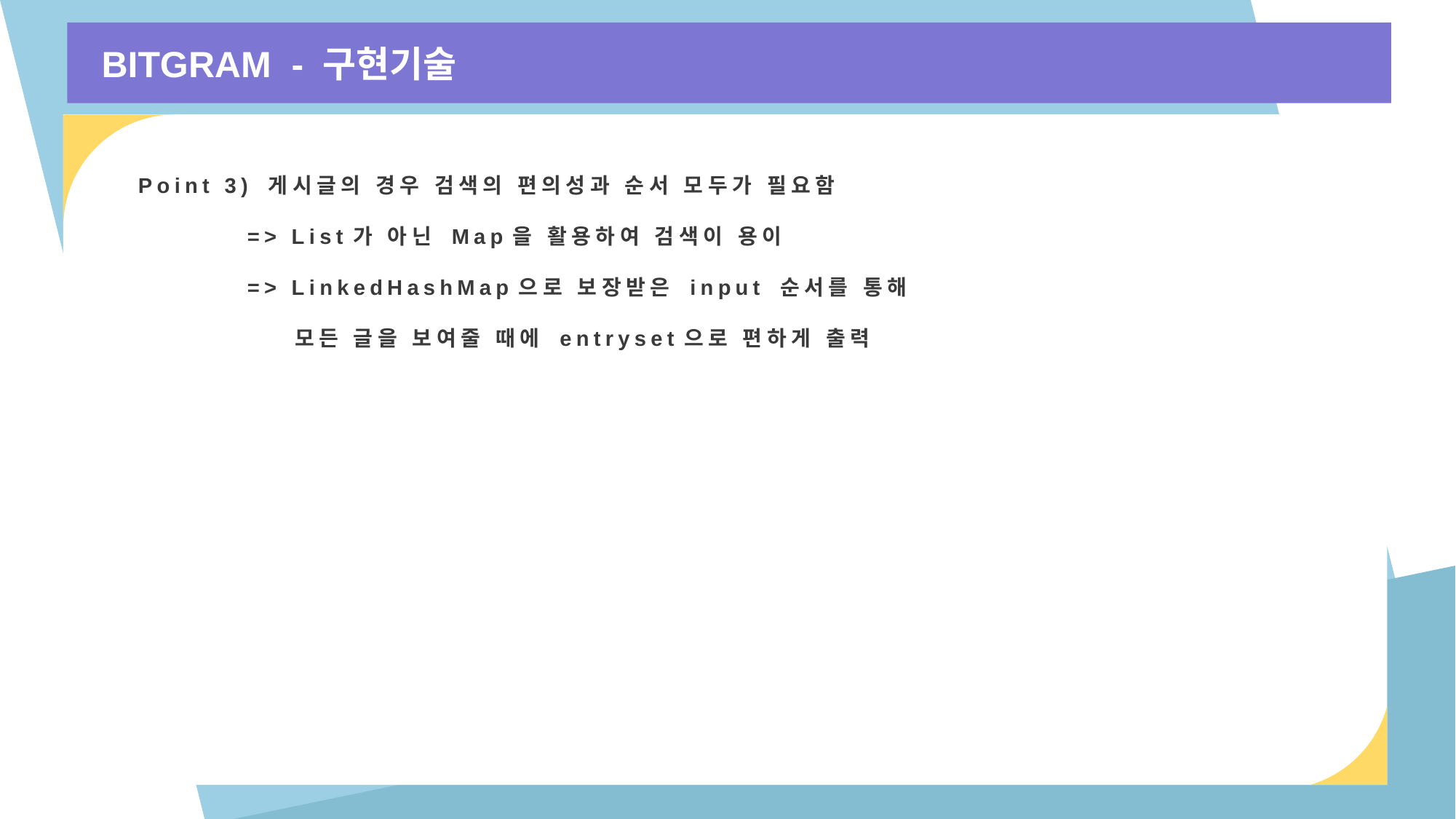

BITGRAM  - 구현기술

Point 3) 게시글의 경우 검색의 편의성과 순서 모두가 필요함

	=> List가 아닌 Map을 활용하여 검색이 용이

	=> LinkedHashMap으로 보장받은 input 순서를 통해

	    모든 글을 보여줄 때에 entryset으로 편하게 출력